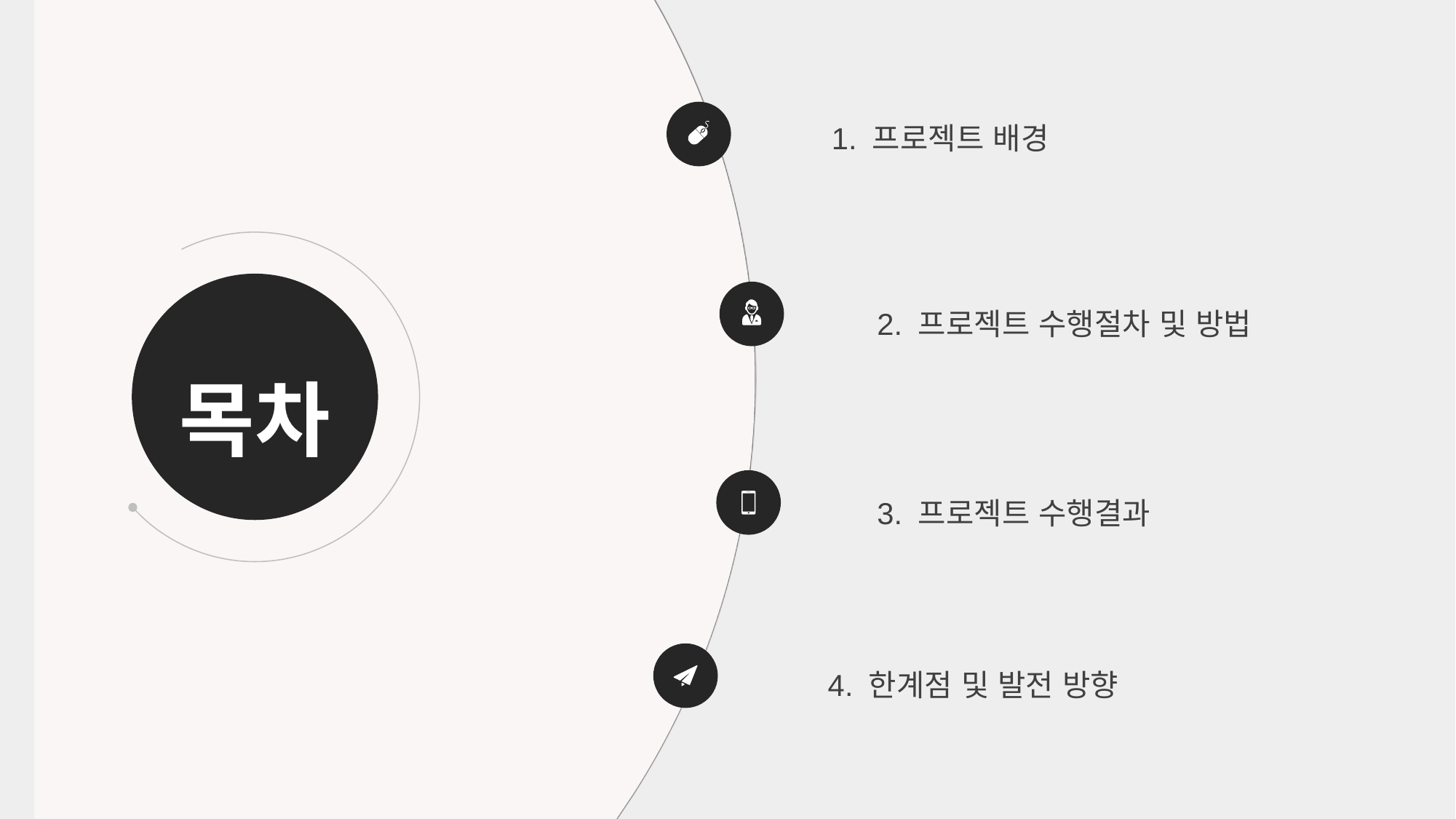

1. 프로젝트 배경

목차

2. 프로젝트 수행절차 및 방법

3. 프로젝트 수행결과
4. 한계점 및 발전 방향